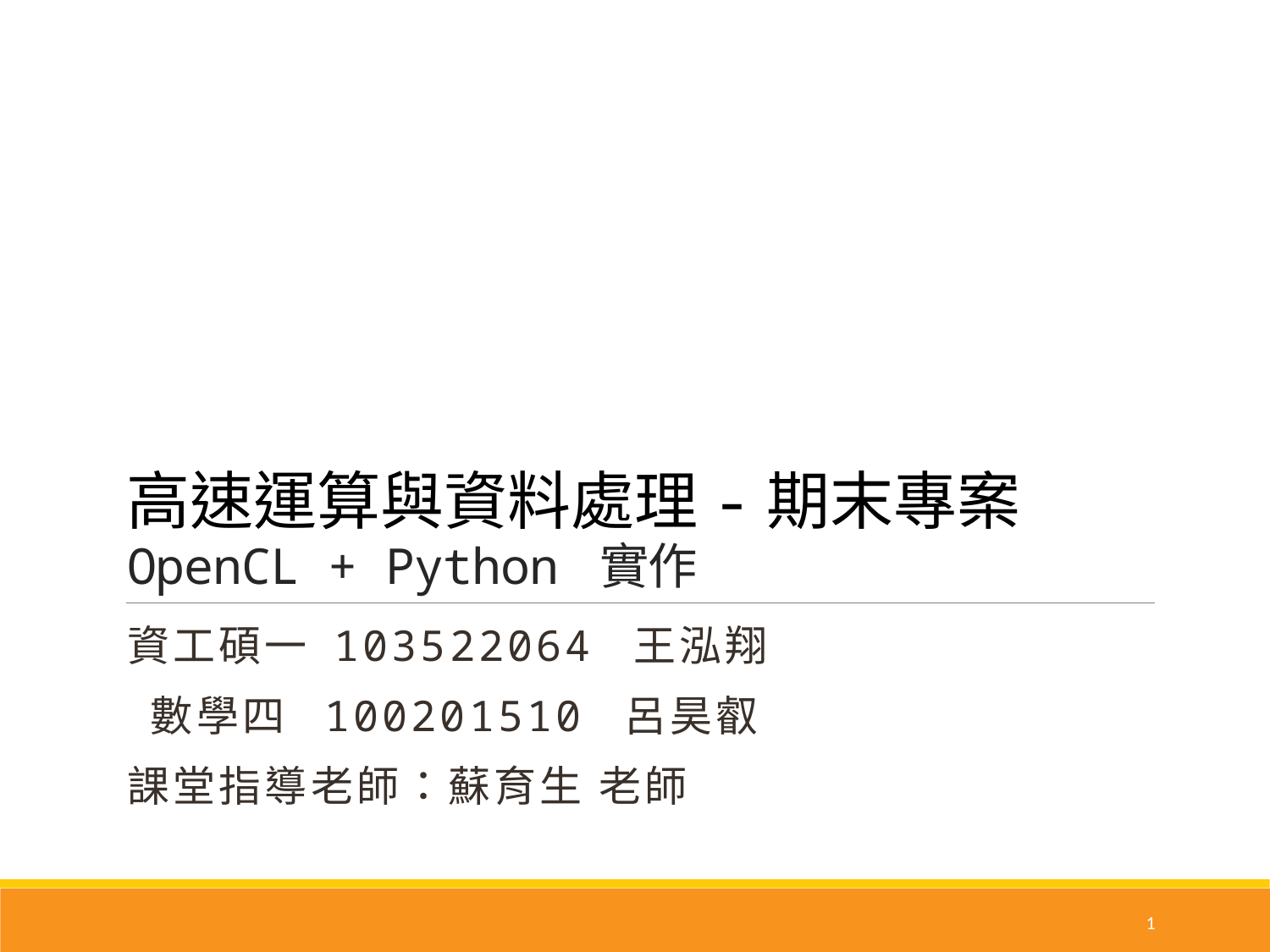

高速運算與資料處理-期末專案
# OpenCL + Python 實作
資工碩一 103522064 王泓翔
 數學四  100201510 呂昊叡
課堂指導老師：蘇育生 老師
1